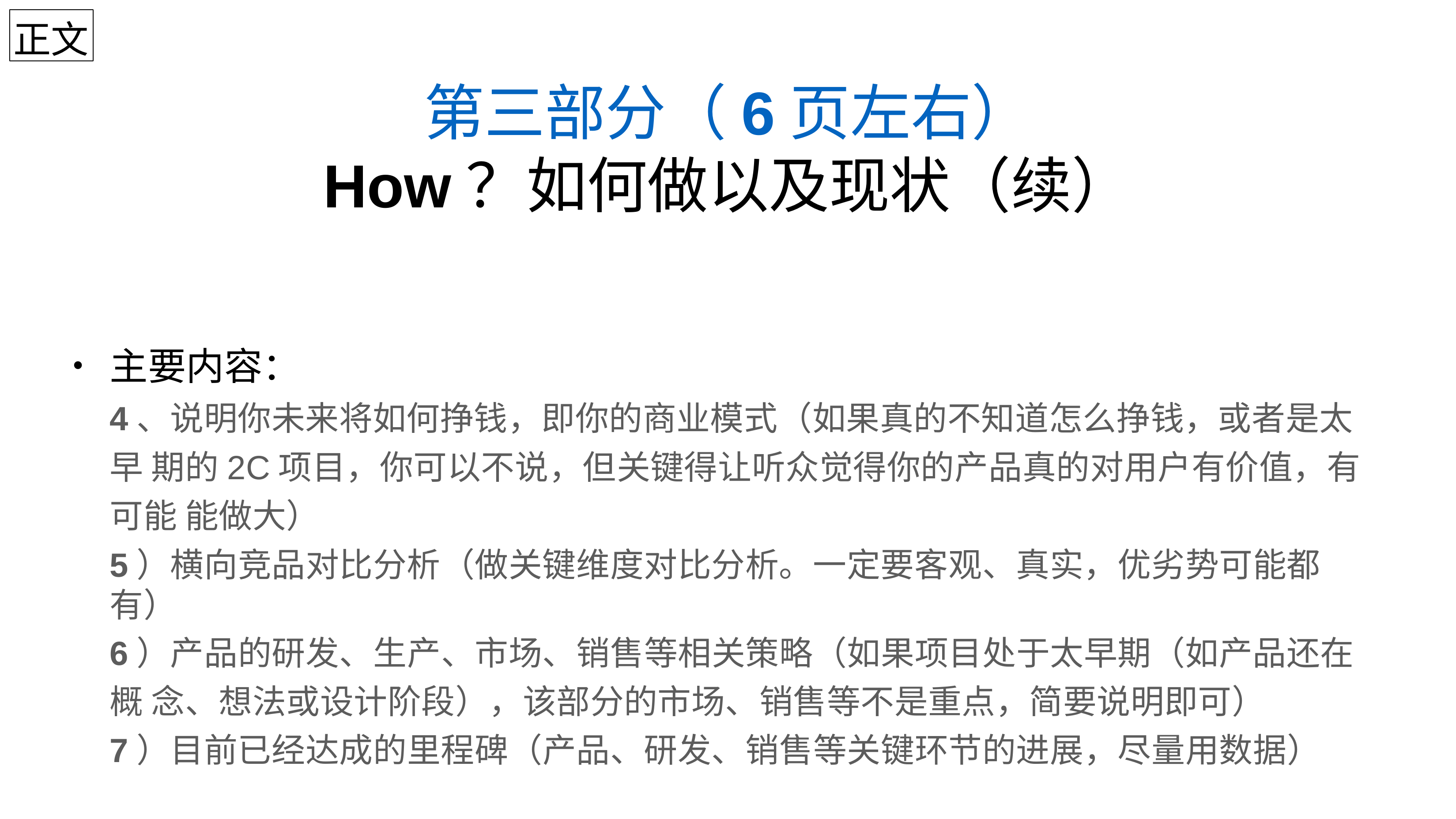

正文
# 第三部分（6页左右）
How？如何做以及现状（续）
主要内容：
4、说明你未来将如何挣钱，即你的商业模式（如果真的不知道怎么挣钱，或者是太早 期的2C项目，你可以不说，但关键得让听众觉得你的产品真的对用户有价值，有可能 能做大）
5）横向竞品对比分析（做关键维度对比分析。一定要客观、真实，优劣势可能都有）
6）产品的研发、生产、市场、销售等相关策略（如果项目处于太早期（如产品还在概 念、想法或设计阶段），该部分的市场、销售等不是重点，简要说明即可）
7）目前已经达成的里程碑（产品、研发、销售等关键环节的进展，尽量用数据）